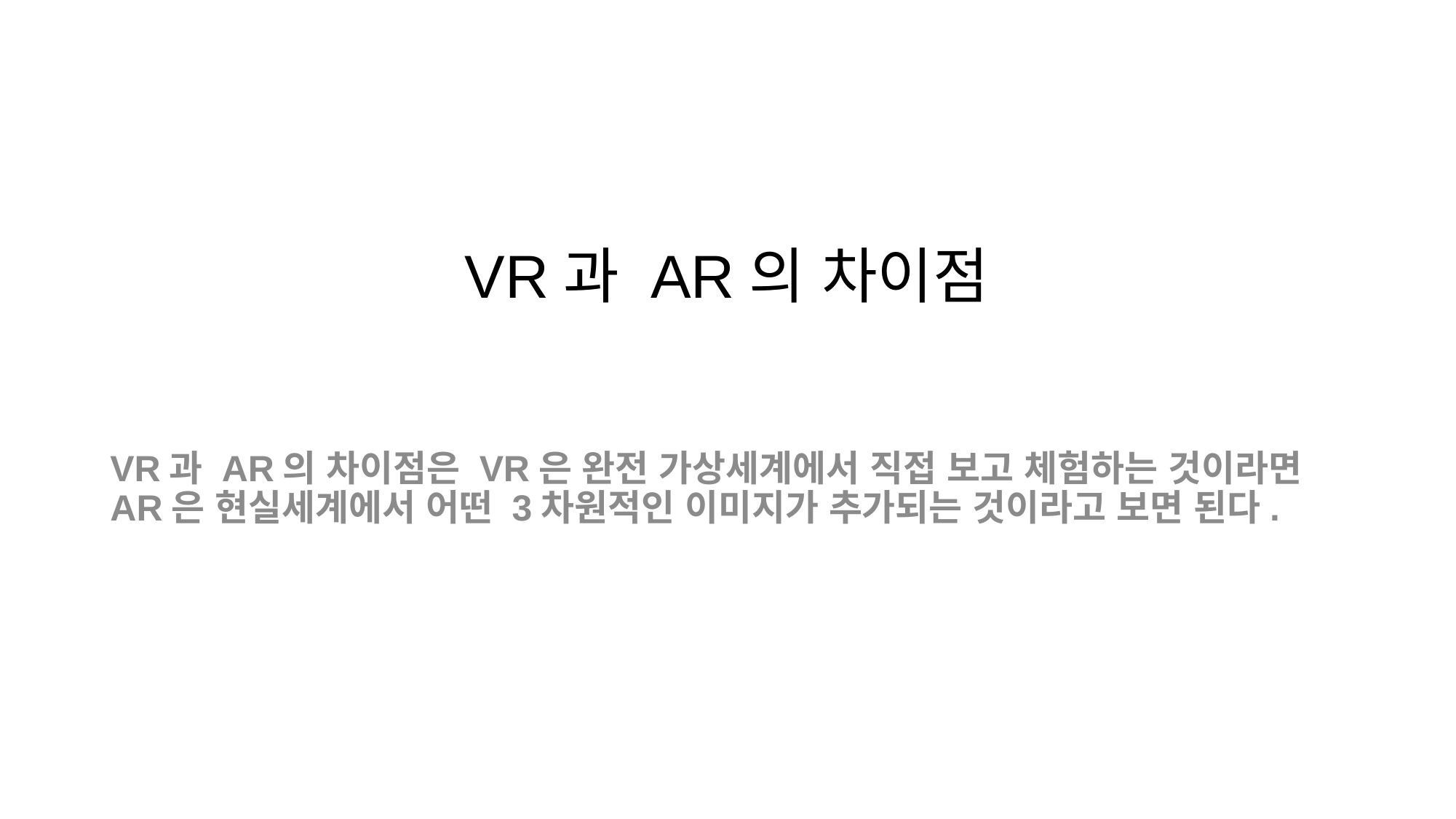

# VR과 AR의 차이점

VR과 AR의 차이점은 VR은 완전 가상세계에서 직접 보고 체험하는 것이라면 AR은 현실세계에서 어떤 3차원적인 이미지가 추가되는 것이라고 보면 된다.